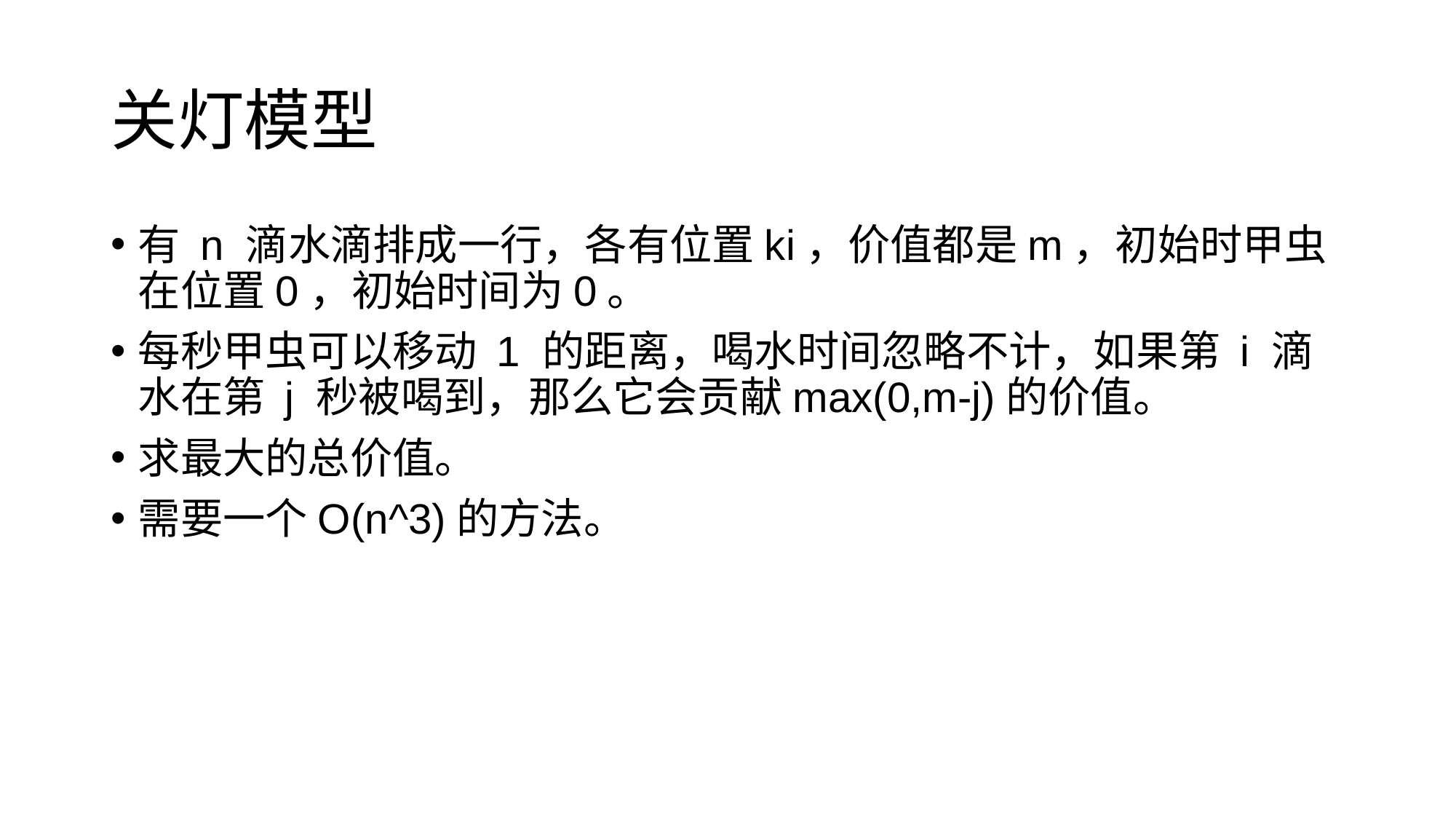

# 关灯模型
有 n 滴水滴排成一行，各有位置ki，价值都是m，初始时甲虫在位置0，初始时间为0。
每秒甲虫可以移动 1 的距离，喝水时间忽略不计，如果第 i 滴水在第 j 秒被喝到，那么它会贡献max(0,m-j)的价值。
求最大的总价值。
需要一个O(n^3)的方法。